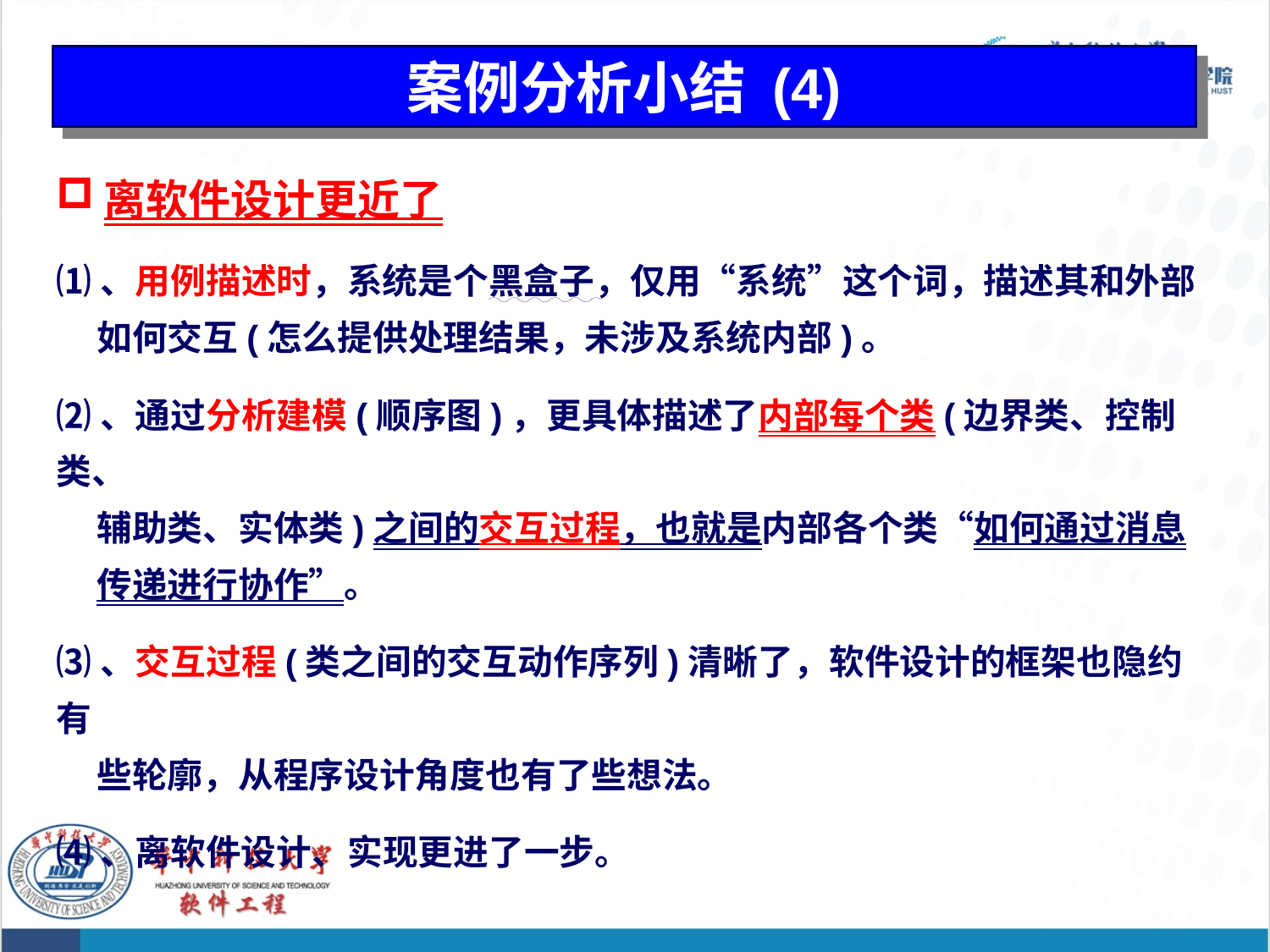

# 案例分析小结 (4)
离软件设计更近了
⑴、用例描述时，系统是个黑盒子，仅用“系统”这个词，描述其和外部
    如何交互(怎么提供处理结果，未涉及系统内部)。
⑵、通过分析建模(顺序图)，更具体描述了内部每个类(边界类、控制类、
    辅助类、实体类)之间的交互过程，也就是内部各个类“如何通过消息
    传递进行协作”。
⑶、交互过程(类之间的交互动作序列)清晰了，软件设计的框架也隐约有
    些轮廓，从程序设计角度也有了些想法。
⑷、离软件设计、实现更进了一步。